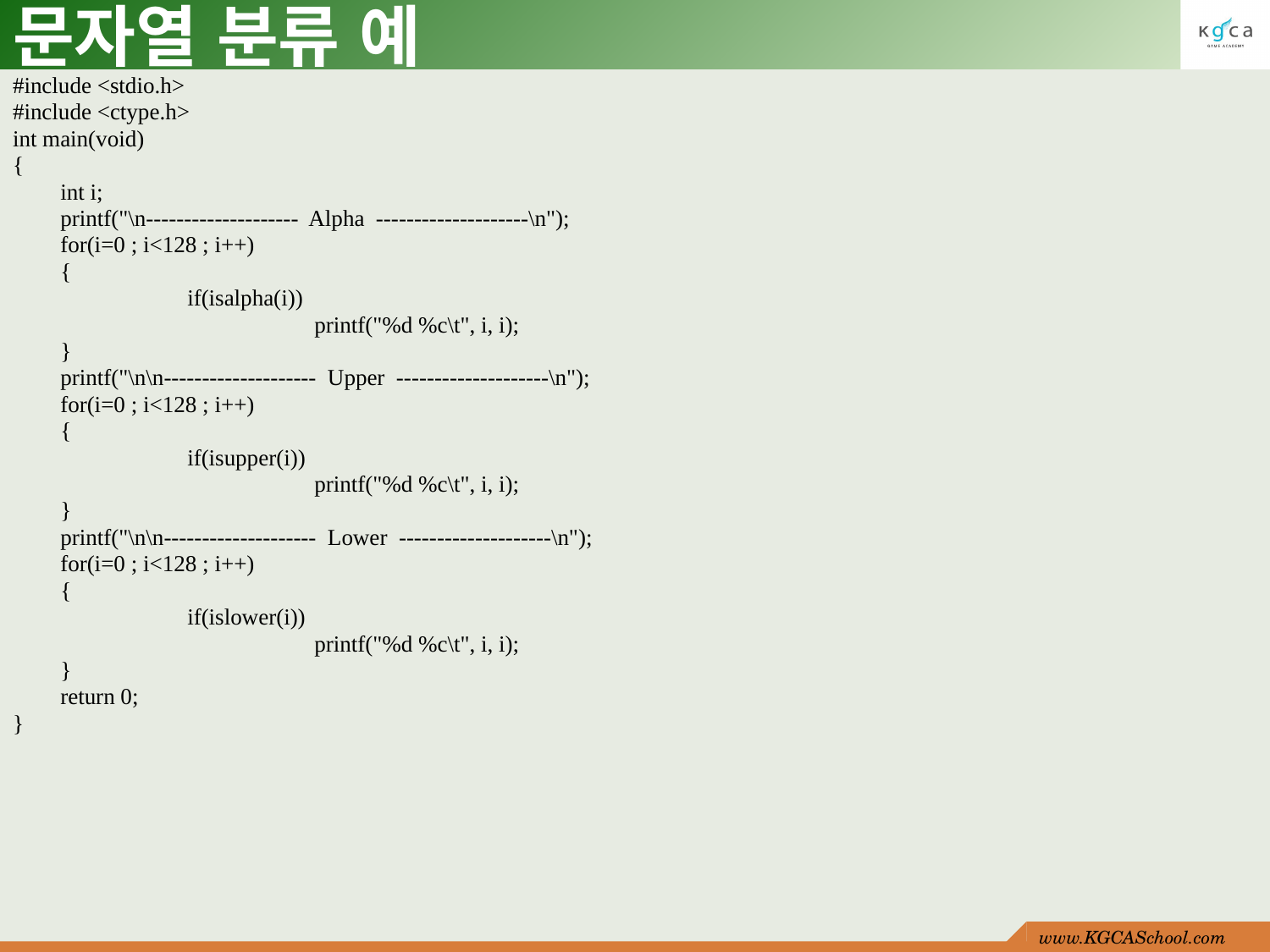

# 문자열 분류 예
#include <stdio.h>
#include <ctype.h>
int main(void)
{
	int i;
	printf("\n--------------------  Alpha  --------------------\n");
	for(i=0 ; i<128 ; i++)
	{
		if(isalpha(i))
			printf("%d %c\t", i, i);
	}
	printf("\n\n--------------------  Upper  --------------------\n");
	for(i=0 ; i<128 ; i++)
	{
		if(isupper(i))
			printf("%d %c\t", i, i);
	}
	printf("\n\n--------------------  Lower  --------------------\n");
	for(i=0 ; i<128 ; i++)
	{
		if(islower(i))
			printf("%d %c\t", i, i);
	}
	return 0;
}